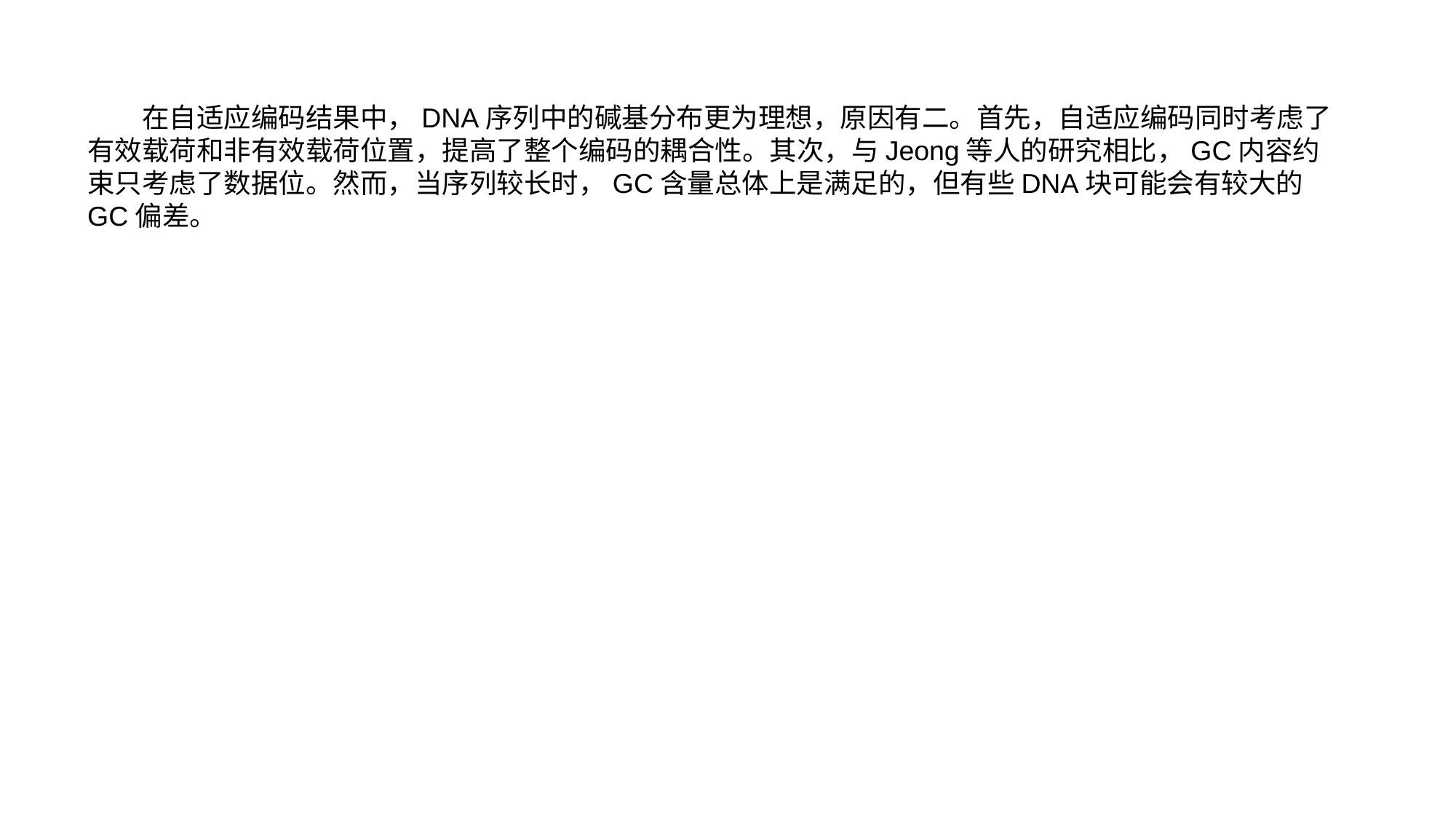

在自适应编码结果中，DNA序列中的碱基分布更为理想，原因有二。首先，自适应编码同时考虑了有效载荷和非有效载荷位置，提高了整个编码的耦合性。其次，与Jeong等人的研究相比，GC内容约束只考虑了数据位。然而，当序列较长时，GC含量总体上是满足的，但有些DNA块可能会有较大的GC偏差。